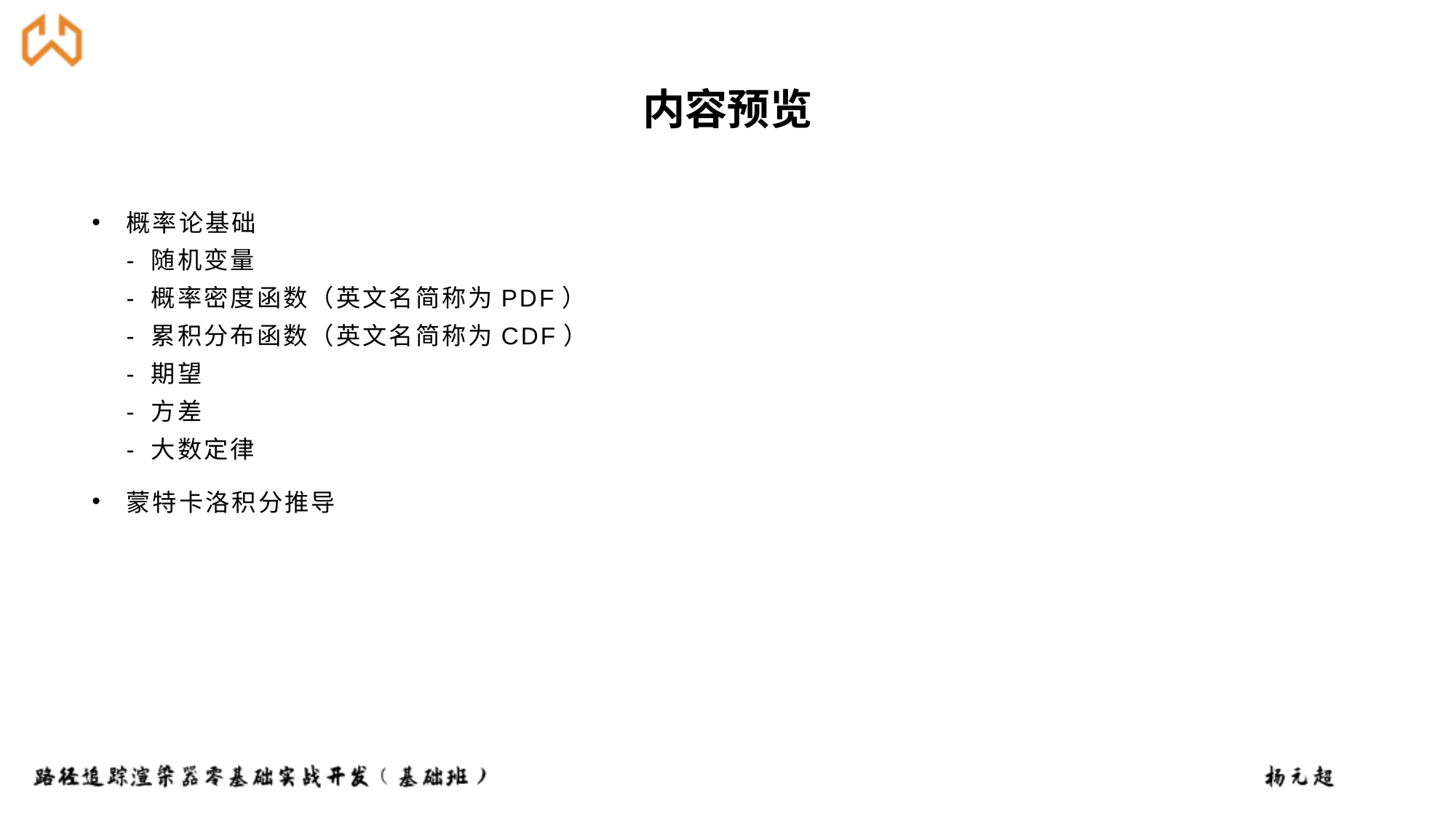

概率论基础
- 随机变量
- 概率密度函数（英文名简称为PDF）
- 累积分布函数（英文名简称为CDF）
- 期望
- 方差
- 大数定律
蒙特卡洛积分推导